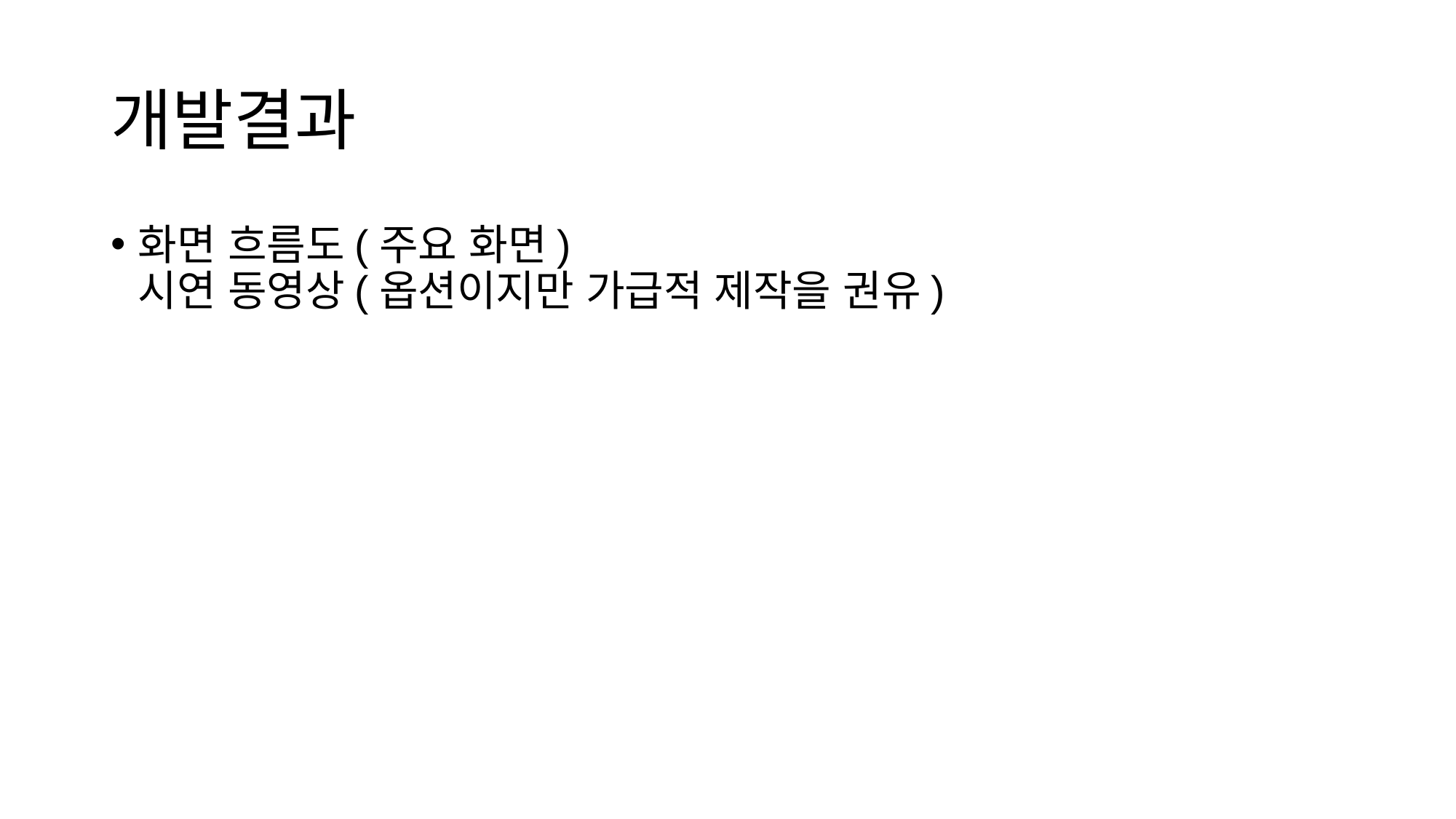

# 개발결과
화면 흐름도(주요 화면)
시연 동영상(옵션이지만 가급적 제작을 권유)